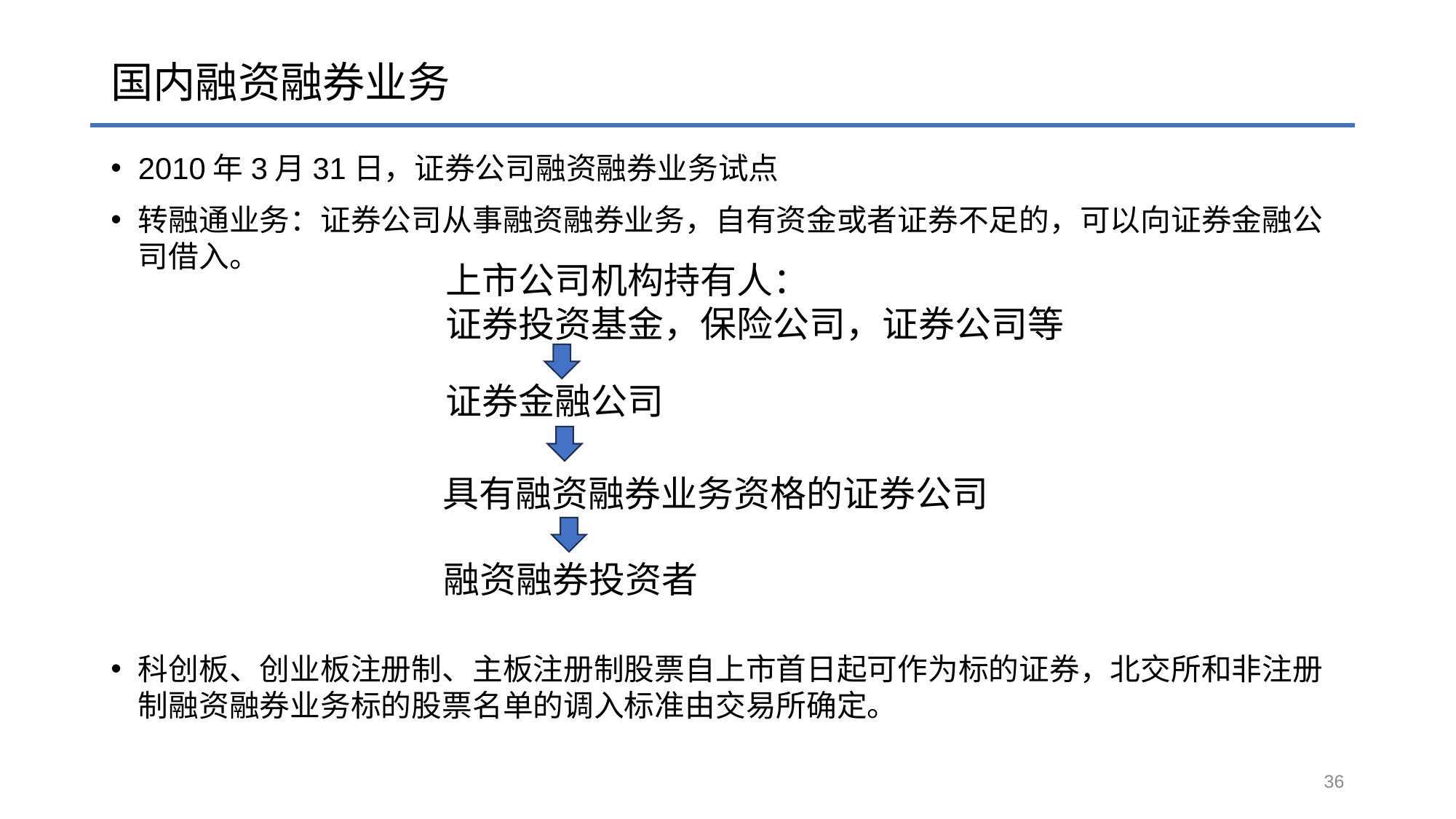

# 国内融资融券业务
2010年3月31日，证券公司融资融券业务试点
转融通业务：证券公司从事融资融券业务，自有资金或者证券不足的，可以向证券金融公司借入。

科创板、创业板注册制、主板注册制股票自上市首日起可作为标的证券，北交所和非注册制融资融券业务标的股票名单的调入标准由交易所确定。

上市公司机构持有人：
证券投资基金，保险公司，证券公司等

证券金融公司

具有融资融券业务资格的证券公司

融资融券投资者
36